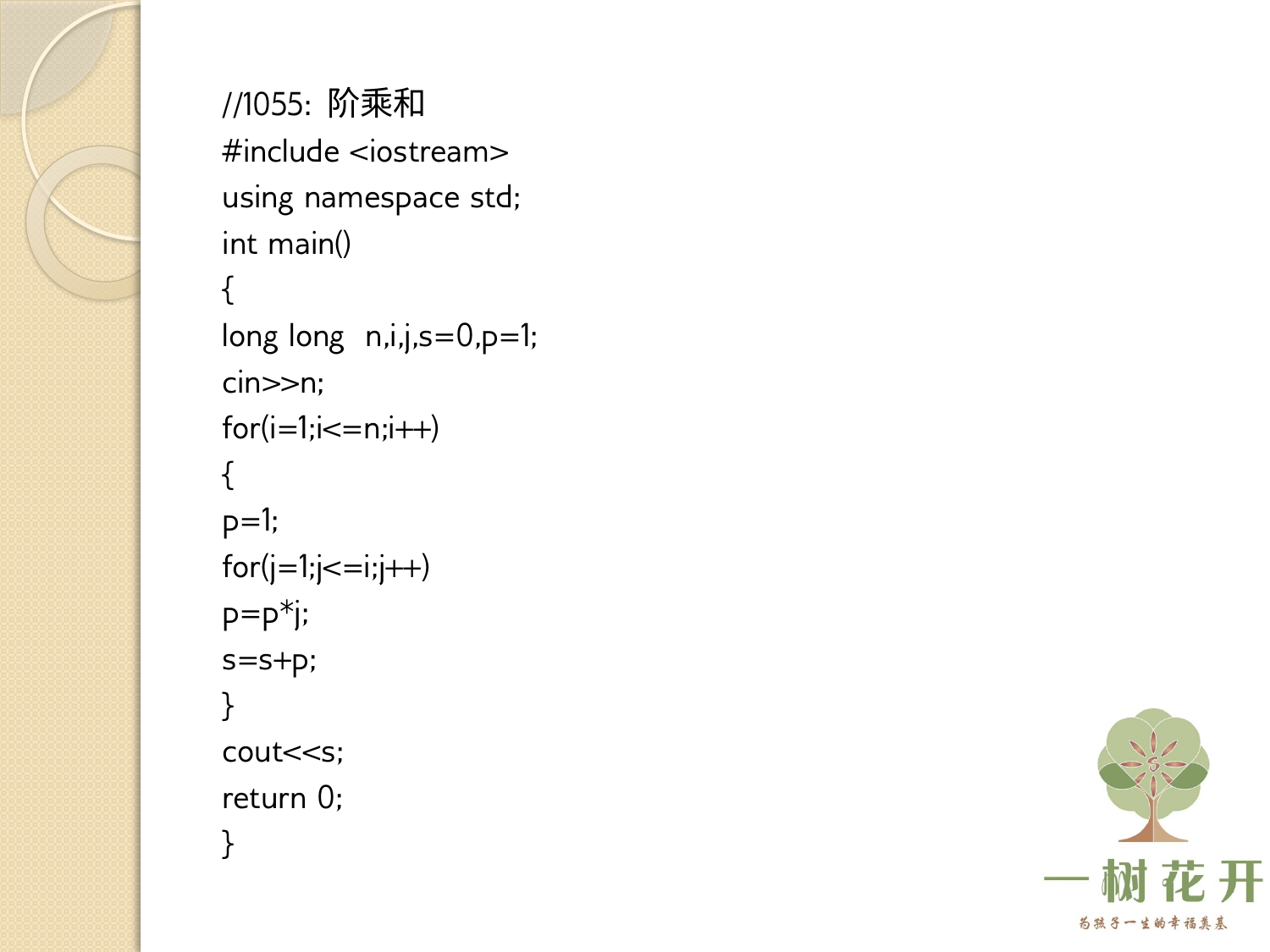

//1055: 阶乘和
#include <iostream>
using namespace std;
int main()
{
	long long  n,i,j,s=0,p=1;
	cin>>n;
	for(i=1;i<=n;i++)
	{
		p=1;
		for(j=1;j<=i;j++)
			p=p*j;
		s=s+p;
	}
	cout<<s;
	return 0;
}